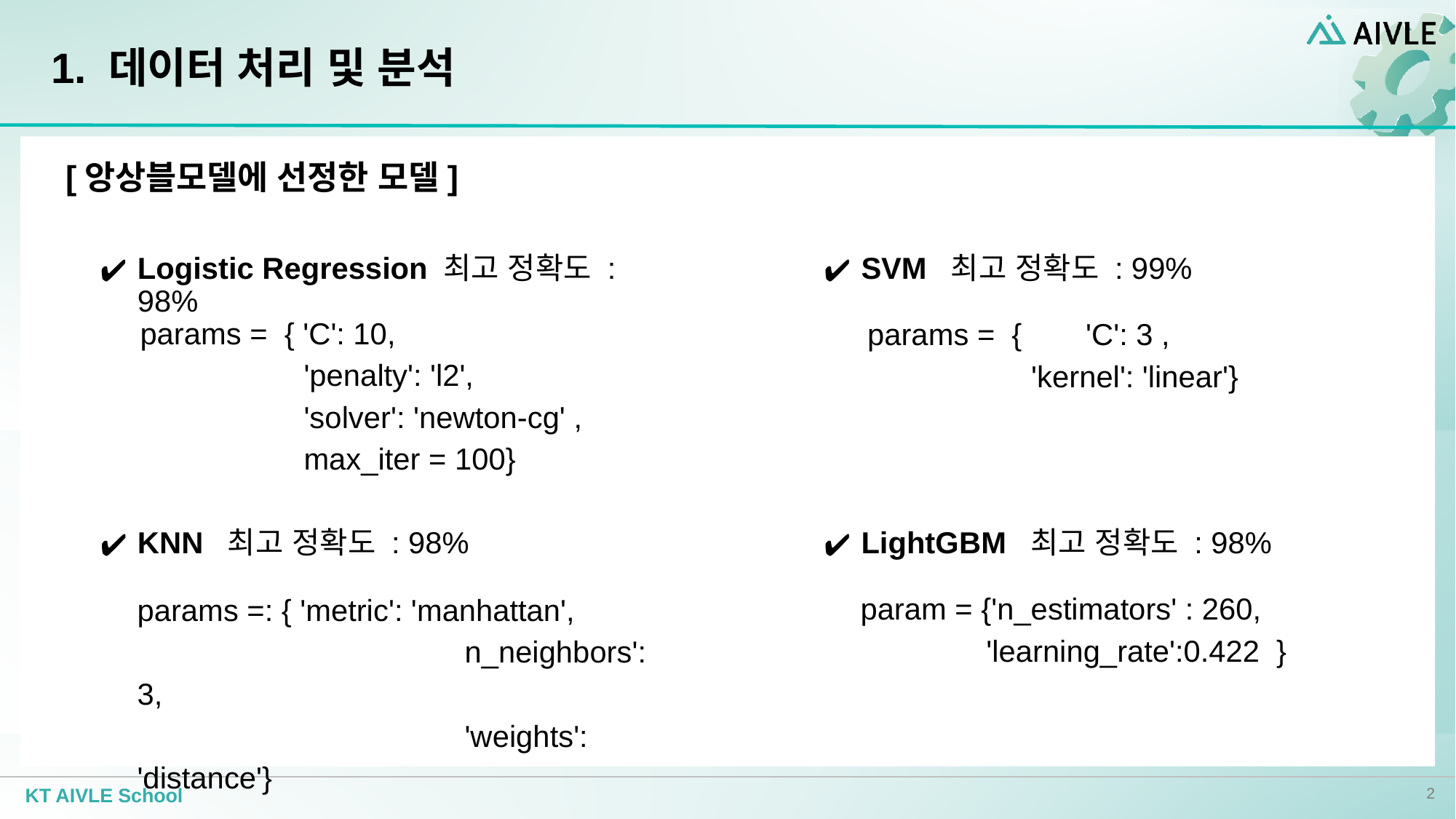

# 1. 데이터 처리 및 분석

[앙상블모델에 선정한 모델]
Logistic Regression 최고 정확도 : 98%
SVM  최고 정확도 : 99%
params =  { 'C': 10,
'penalty': 'l2',
'solver': 'newton-cg' ,
max_iter = 100}
params =  {	'C': 3 ,
'kernel': 'linear'}
LightGBM  최고 정확도 : 98%
KNN  최고 정확도 : 98%
param = {'n_estimators' : 260,
  'learning_rate':0.422  }
params =: { 'metric': 'manhattan',
			n_neighbors': 3,
			'weights': 'distance'}